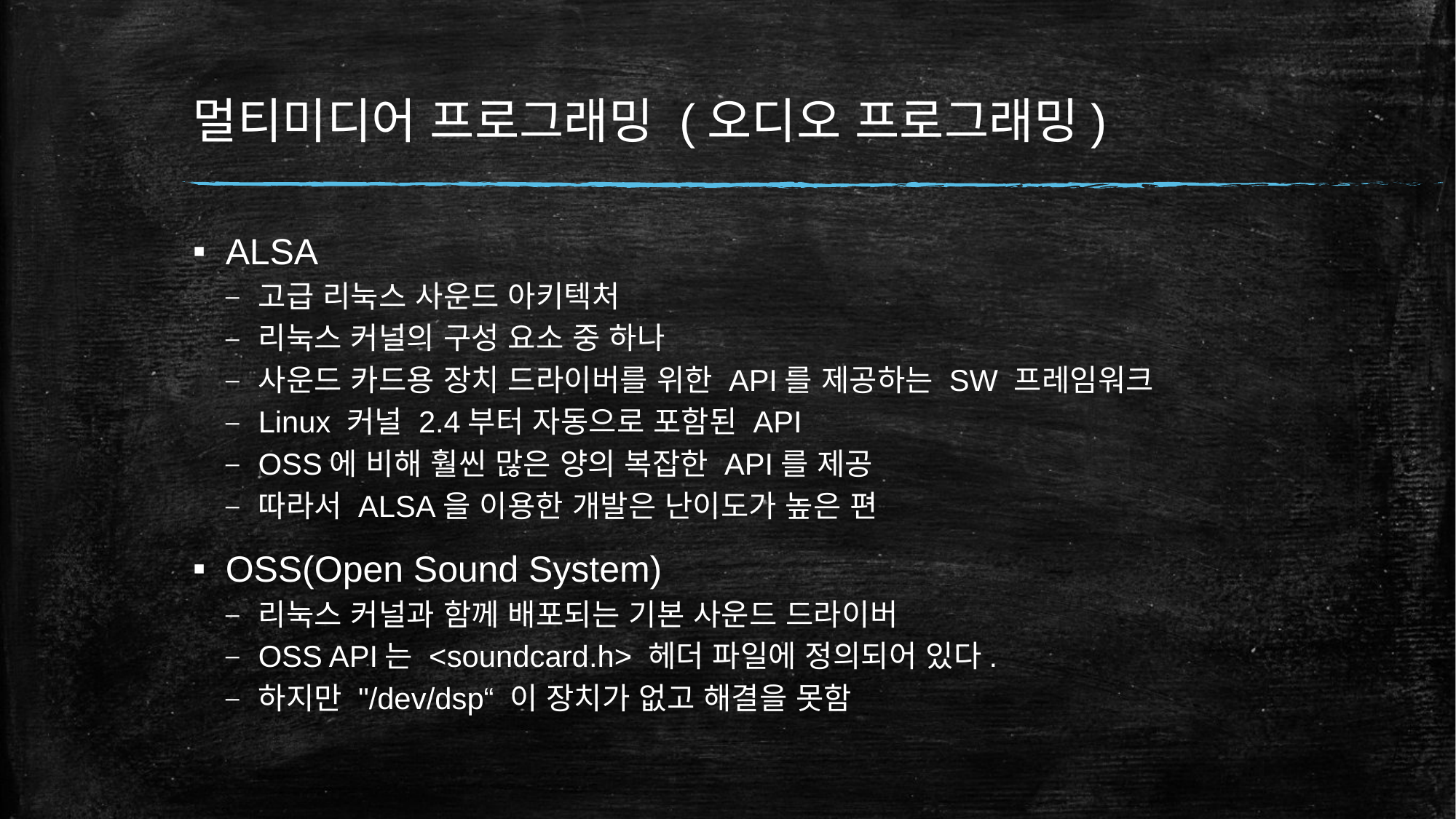

# 멀티미디어 프로그래밍 (오디오 프로그래밍)
ALSA
고급 리눅스 사운드 아키텍처
리눅스 커널의 구성 요소 중 하나
사운드 카드용 장치 드라이버를 위한 API를 제공하는 SW 프레임워크
Linux 커널 2.4부터 자동으로 포함된 API
OSS에 비해 훨씬 많은 양의 복잡한 API를 제공
따라서 ALSA을 이용한 개발은 난이도가 높은 편
OSS(Open Sound System)
리눅스 커널과 함께 배포되는 기본 사운드 드라이버
OSS API는 <soundcard.h> 헤더 파일에 정의되어 있다.
하지만 "/dev/dsp“ 이 장치가 없고 해결을 못함